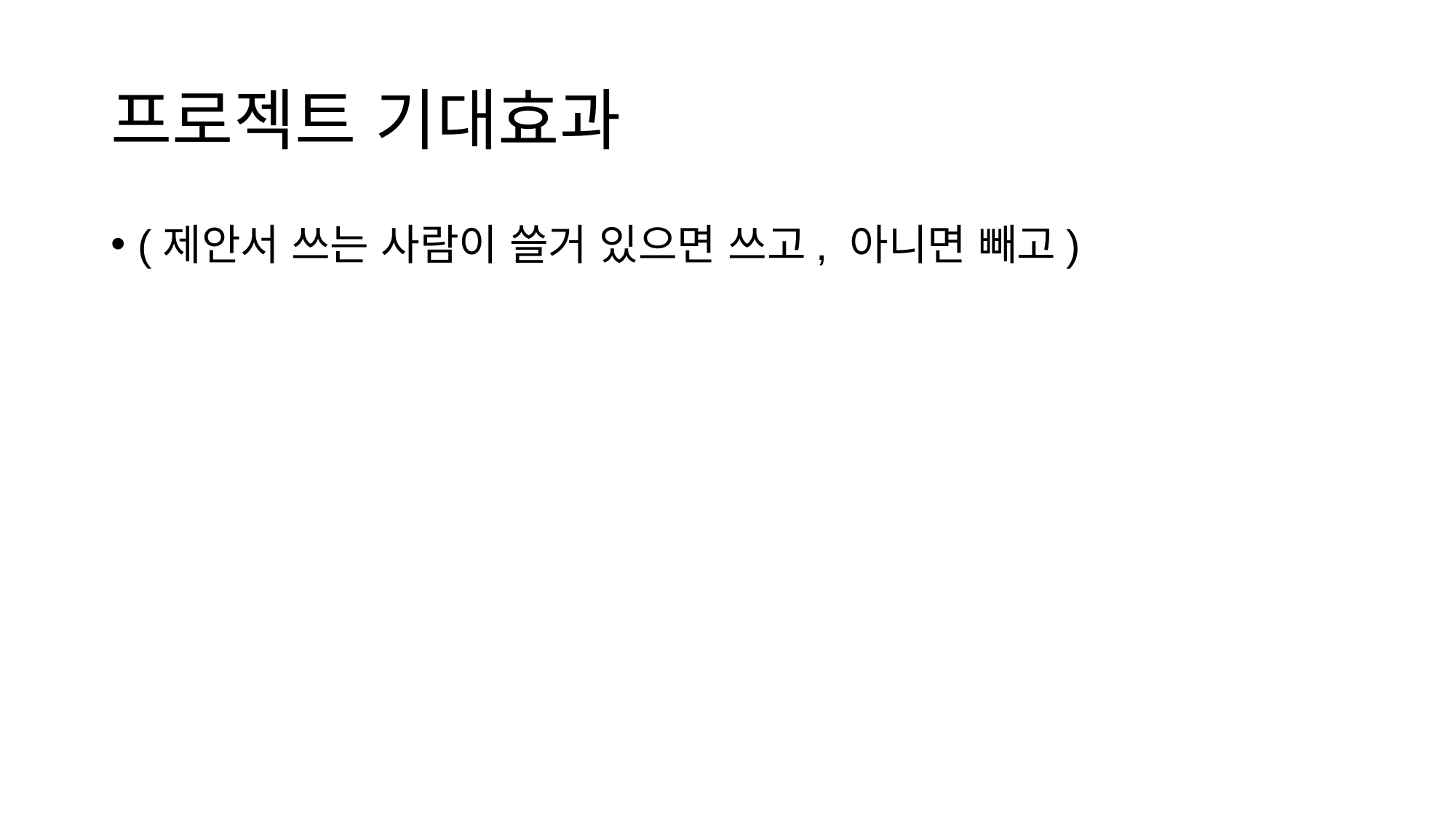

# 프로젝트 기대효과
(제안서 쓰는 사람이 쓸거 있으면 쓰고, 아니면 빼고)